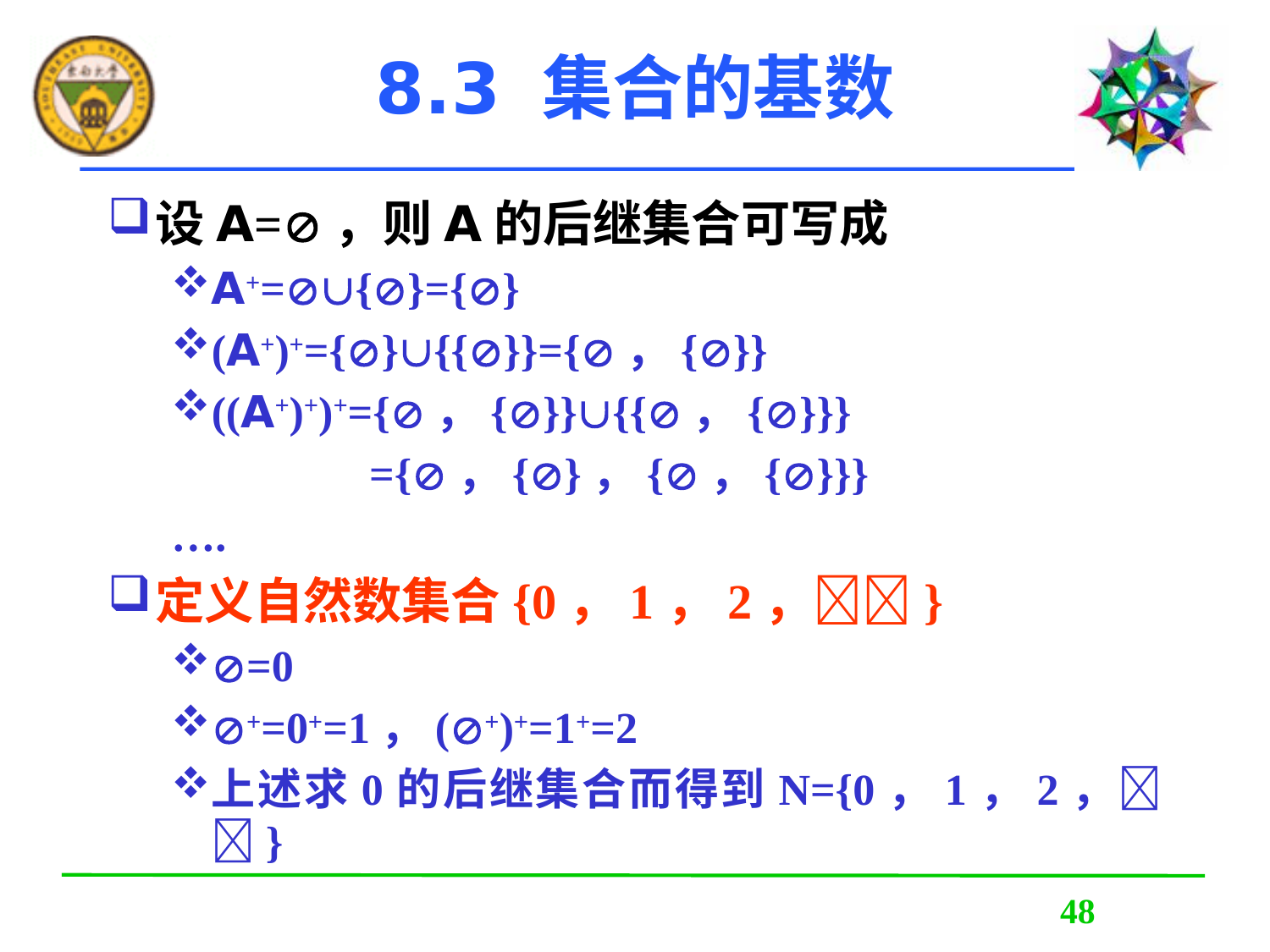

# 8.3 集合的基数
设A=∅，则A的后继集合可写成
A+=∅∪{∅}={∅}
(A+)+={∅}∪{{∅}}={∅，{∅}}
((A+)+)+={∅，{∅}}∪{{∅，{∅}}}
                  ={∅，{∅}，{∅，{∅}}}
….
定义自然数集合{0，1，2，……}
∅=0
∅+=0+=1，(∅+)+=1+=2
上述求0的后继集合而得到N={0，1，2，……}